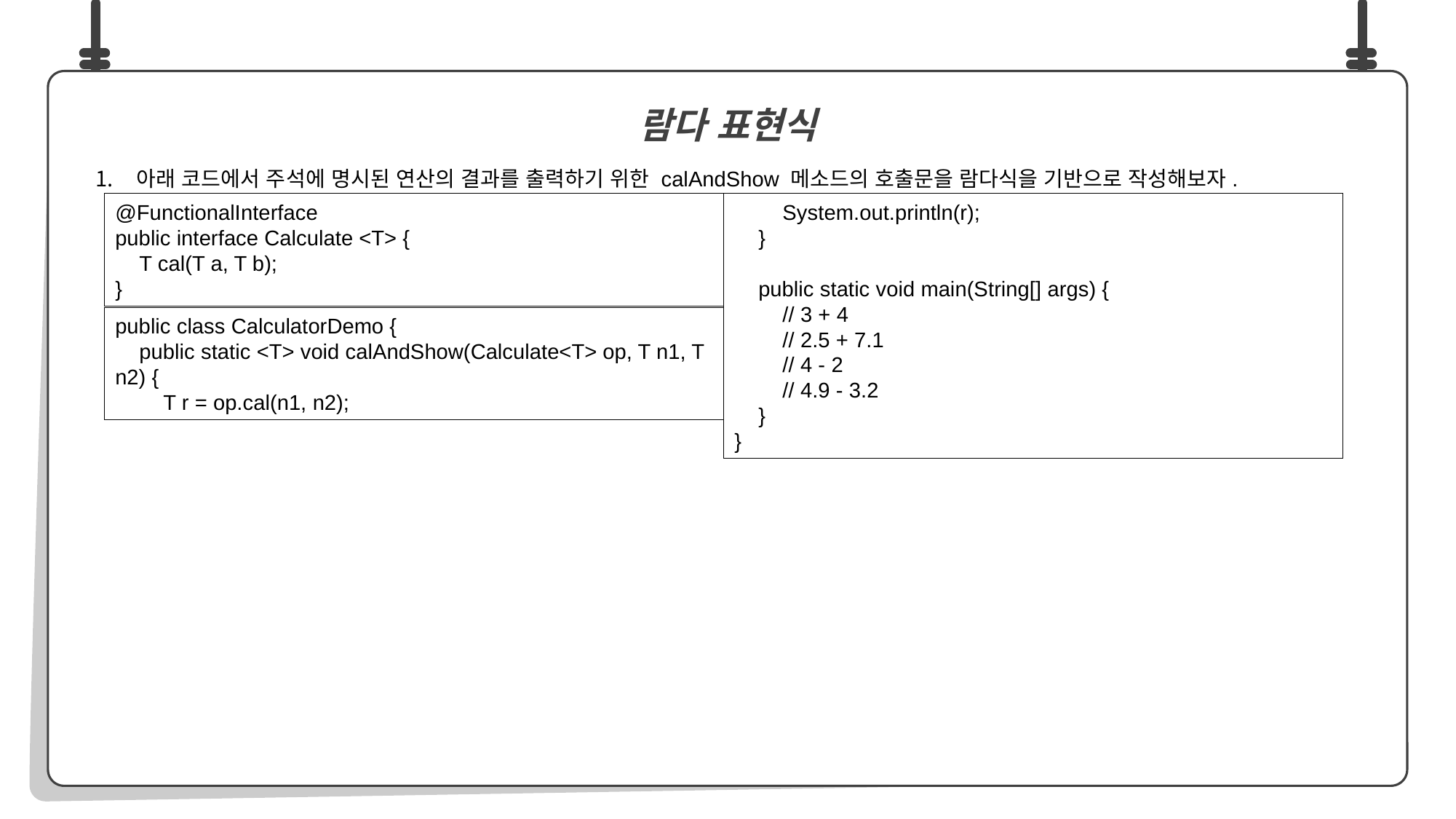

아래 코드에서 주석에 명시된 연산의 결과를 출력하기 위한 calAndShow 메소드의 호출문을 람다식을 기반으로 작성해보자.

람다 표현식

        System.out.println(r);
    }

    public static void main(String[] args) {
        // 3 + 4
        // 2.5 + 7.1
        // 4 - 2
        // 4.9 - 3.2
    }
}
@FunctionalInterface
public interface Calculate <T> {
    T cal(T a, T b);
}
public class CalculatorDemo {
    public static <T> void calAndShow(Calculate<T> op, T n1, T n2) {
        T r = op.cal(n1, n2);